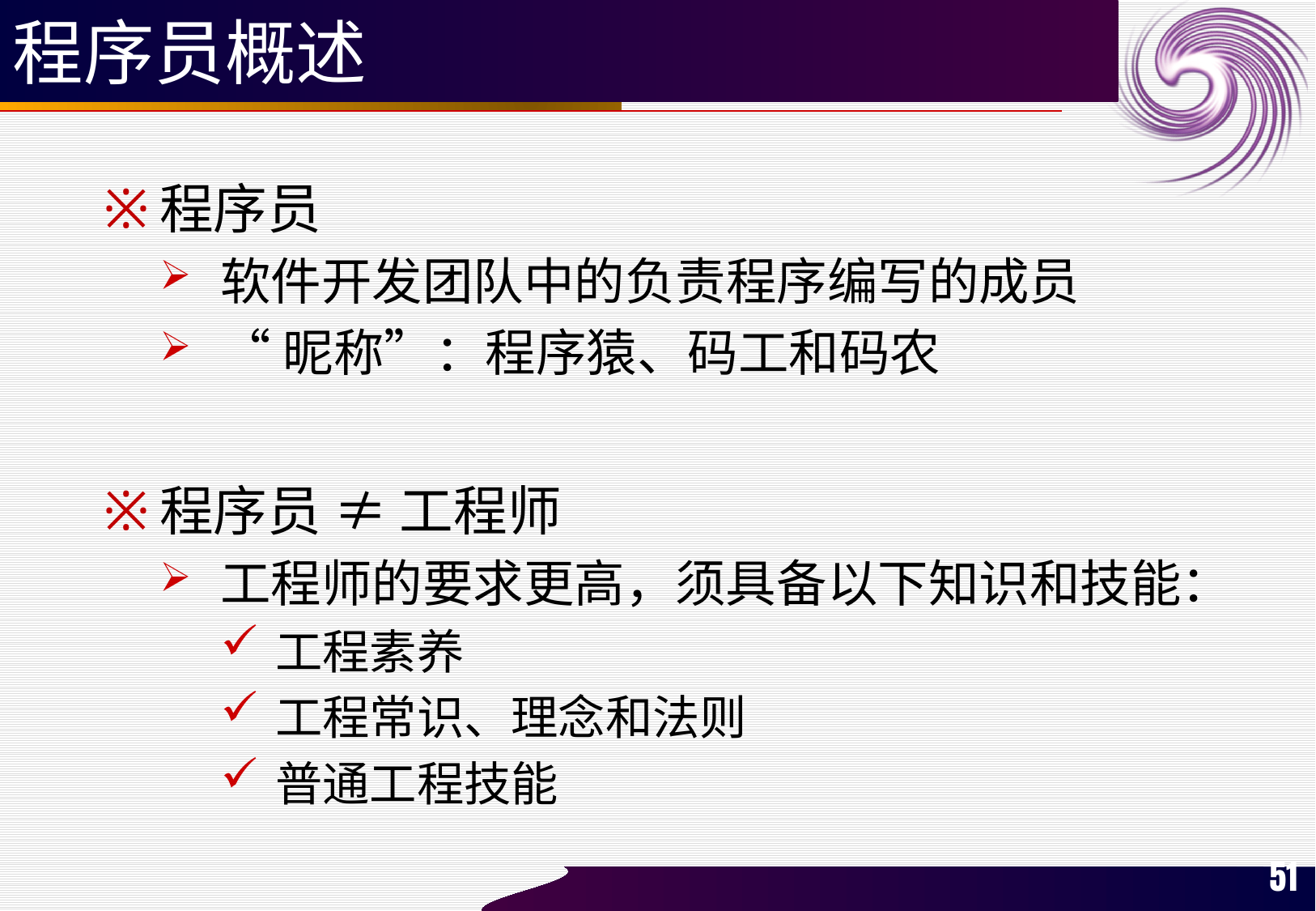

# 程序员概述
程序员
软件开发团队中的负责程序编写的成员
“昵称”：程序猿、码工和码农

程序员 ≠ 工程师
工程师的要求更高，须具备以下知识和技能：
工程素养
工程常识、理念和法则
普通工程技能
51